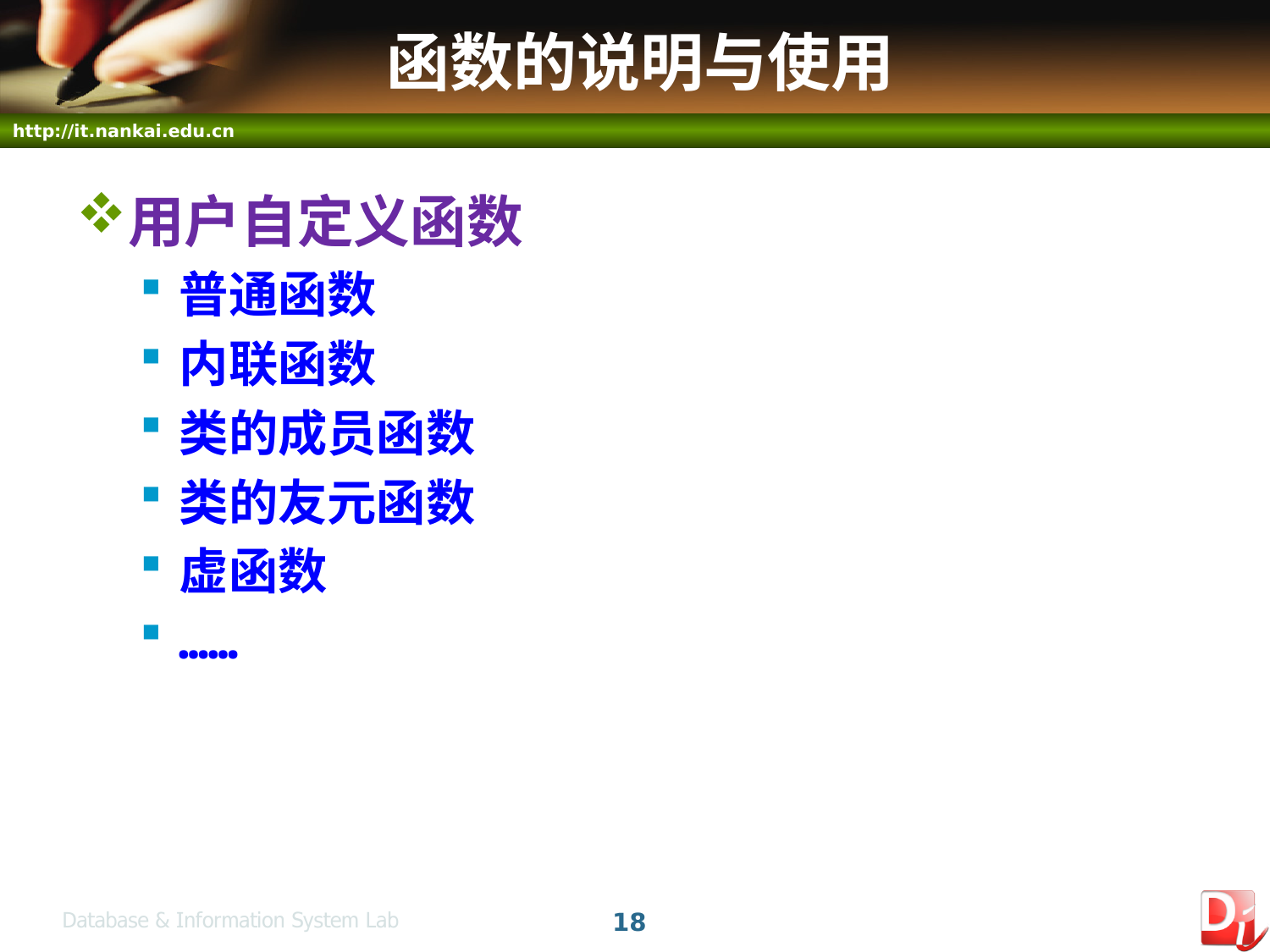

# 函数的说明与使用
用户自定义函数
普通函数
内联函数
类的成员函数
类的友元函数
虚函数
……
18
Database & Information System Lab